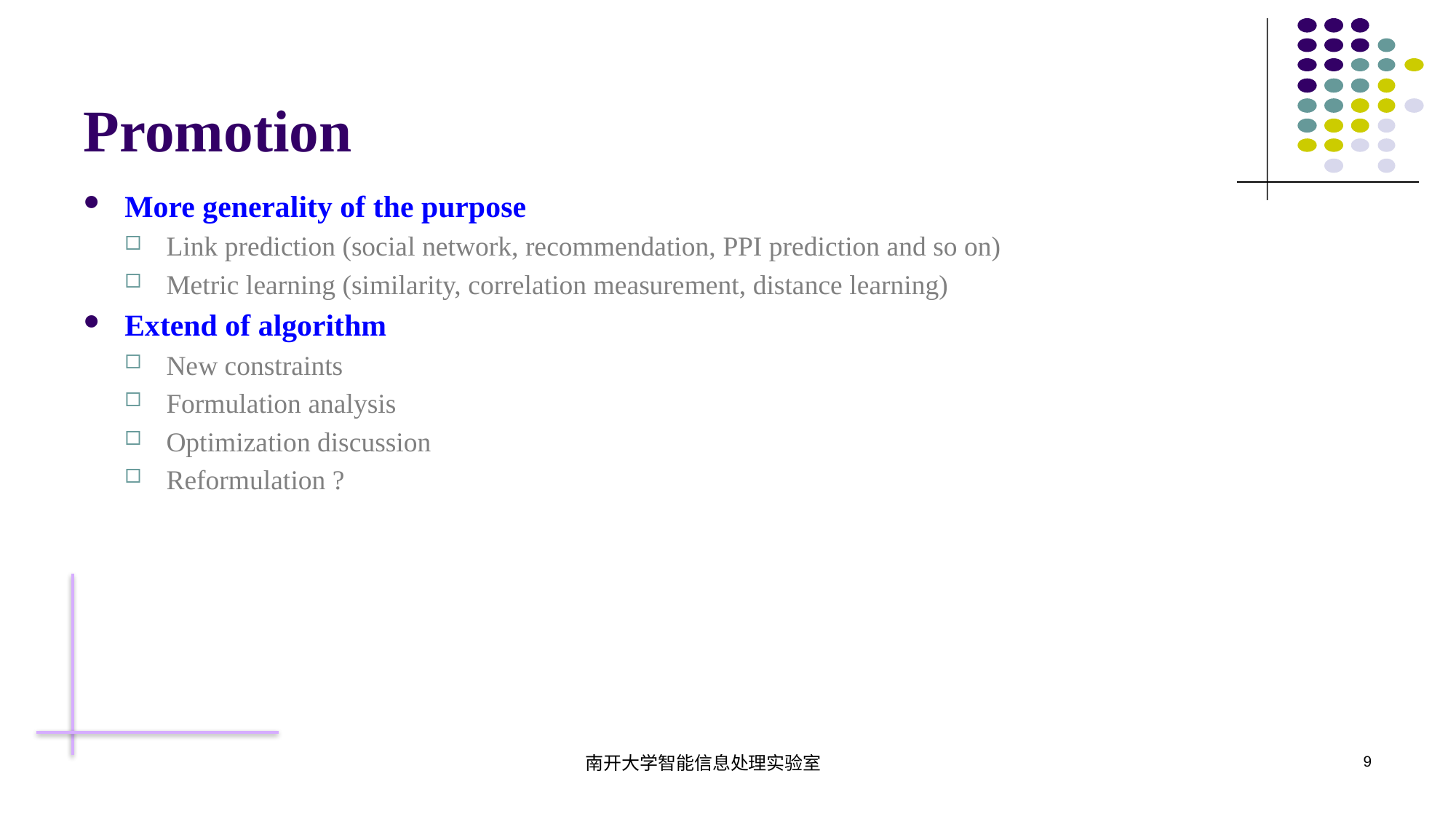

# Promotion
More generality of the purpose
Link prediction (social network, recommendation, PPI prediction and so on)
Metric learning (similarity, correlation measurement, distance learning)
Extend of algorithm
New constraints
Formulation analysis
Optimization discussion
Reformulation ?
南开大学智能信息处理实验室
9